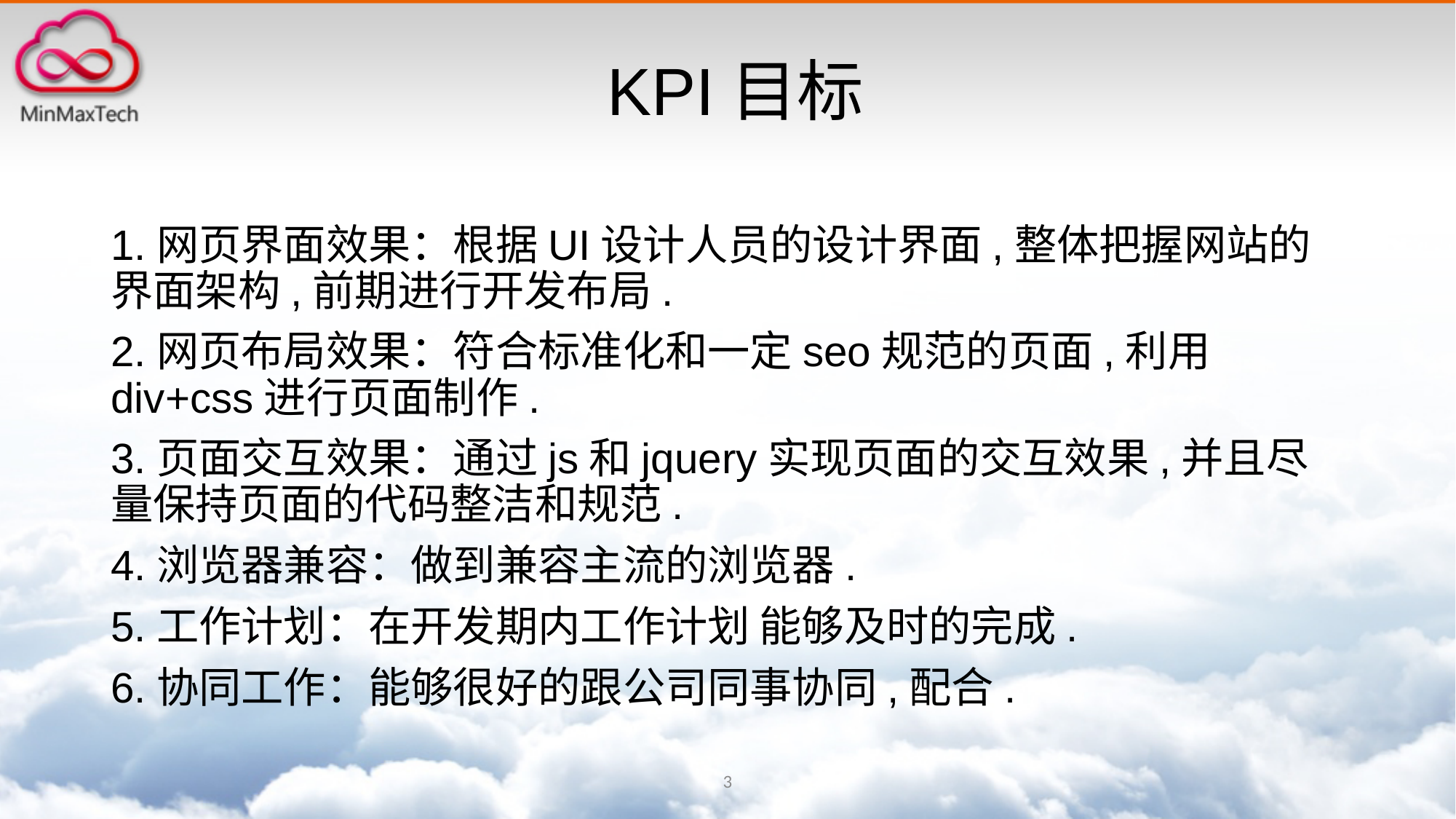

# KPI目标
1.网页界面效果：根据UI设计人员的设计界面,整体把握网站的界面架构,前期进行开发布局.
2.网页布局效果：符合标准化和一定seo规范的页面,利用div+css进行页面制作.
3.页面交互效果：通过js和jquery实现页面的交互效果,并且尽量保持页面的代码整洁和规范.
4.浏览器兼容：做到兼容主流的浏览器.
5.工作计划：在开发期内工作计划 能够及时的完成.
6.协同工作：能够很好的跟公司同事协同,配合.
3